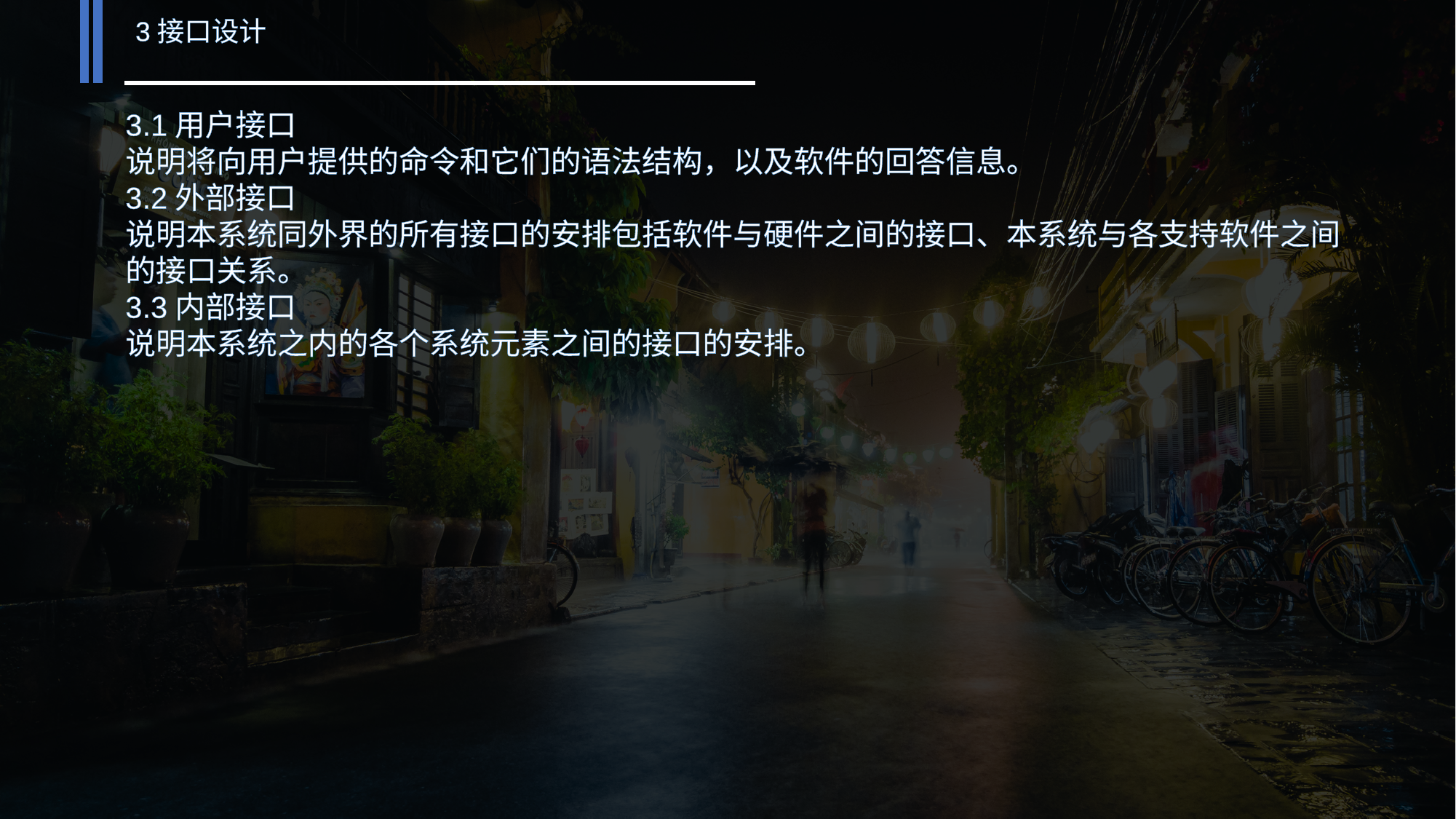

3接口设计
3.1用户接口
说明将向用户提供的命令和它们的语法结构，以及软件的回答信息。
3.2外部接口
说明本系统同外界的所有接口的安排包括软件与硬件之间的接口、本系统与各支持软件之间的接口关系。
3.3内部接口
说明本系统之内的各个系统元素之间的接口的安排。